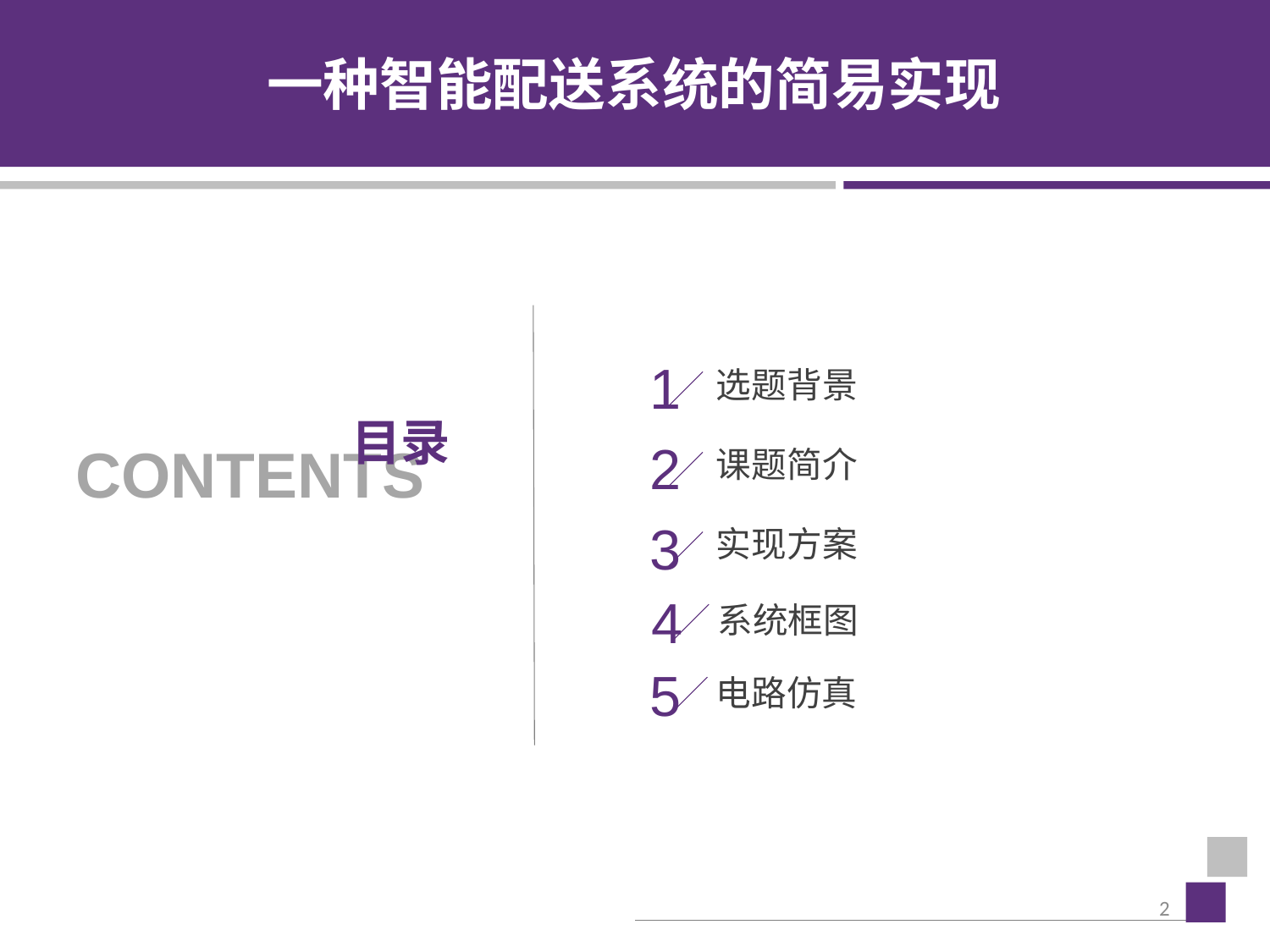

一种智能配送系统的简易实现

1
选题背景
目录
2
CONTENTS
课题简介
3
实现方案
4
系统框图
5
电路仿真

2